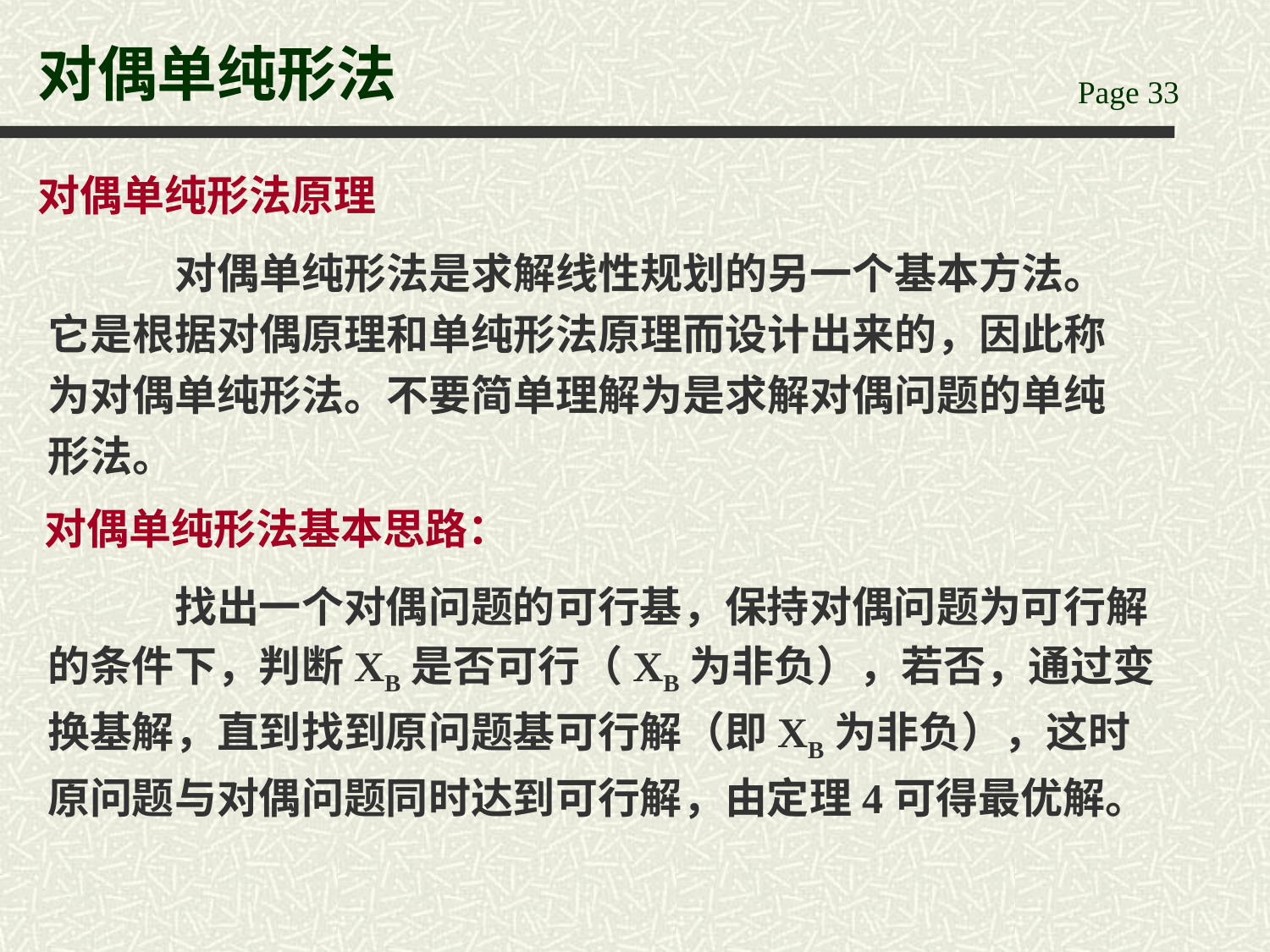

# 对偶单纯形法
对偶单纯形法原理
     	对偶单纯形法是求解线性规划的另一个基本方法。它是根据对偶原理和单纯形法原理而设计出来的，因此称为对偶单纯形法。不要简单理解为是求解对偶问题的单纯形法。
对偶单纯形法基本思路：
     	找出一个对偶问题的可行基，保持对偶问题为可行解的条件下，判断XB是否可行（XB为非负），若否，通过变换基解，直到找到原问题基可行解（即XB为非负），这时原问题与对偶问题同时达到可行解，由定理4可得最优解。